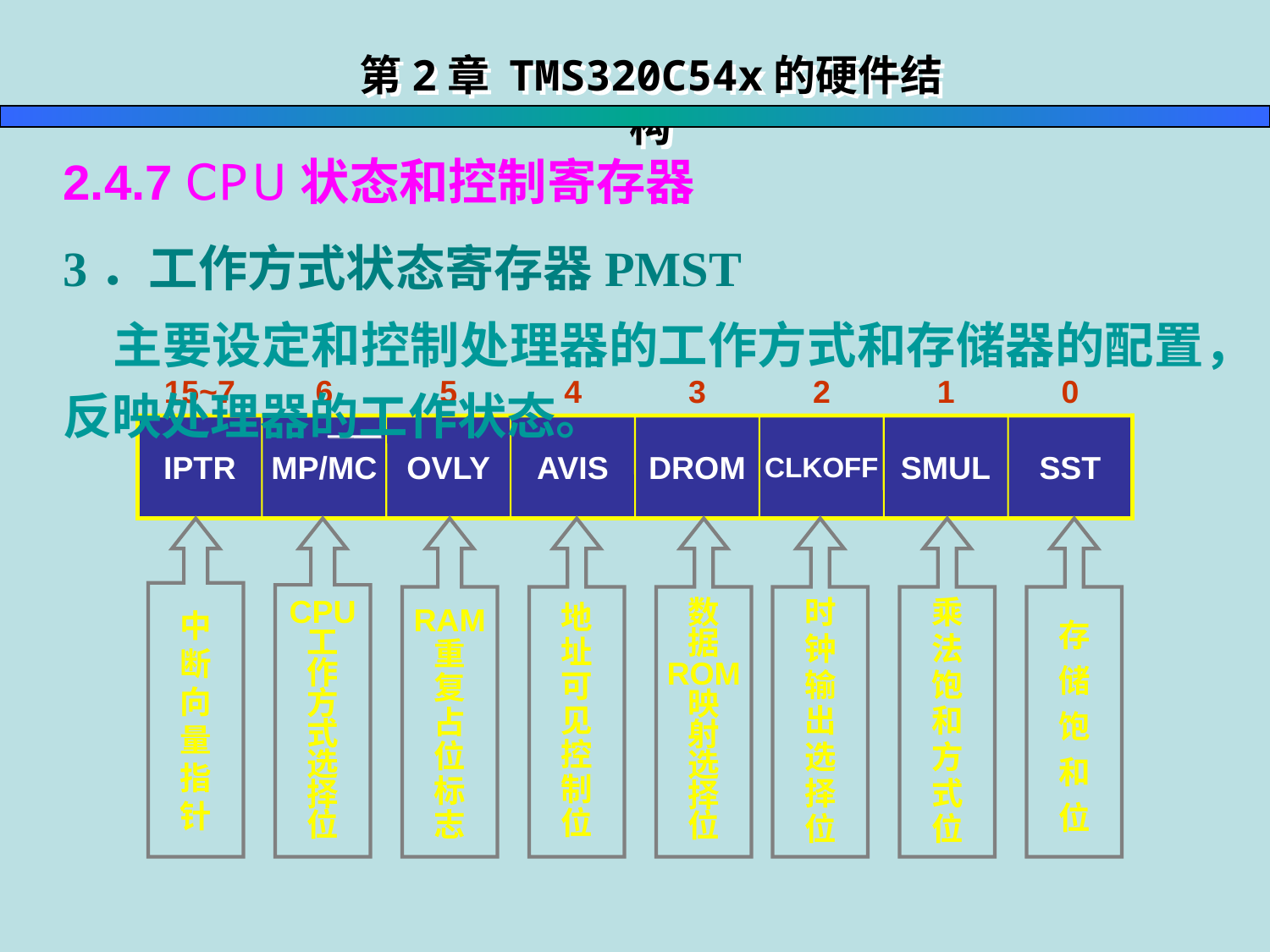

第2章 TMS320C54x的硬件结构

2.4.7 CPU状态和控制寄存器
3．工作方式状态寄存器PMST
    主要设定和控制处理器的工作方式和存储器的配置，反映处理器的工作状态。
15~7
6
5
4
3
2
1
0
IPTR

MP/MC

OVLY

AVIS

DROM

CLKOFF

SMUL

SST

中
断
向
量
指
针
CPU
工
作
方
式
选
择
位
RAM
重
复
占
位
标
志
地
址
可
见
控
制
位
数
据
ROM
映
射
选
择
位
时
钟
输
出
选
择
位
乘
法
饱
和
方
式
位
存
储
饱
和
位
72